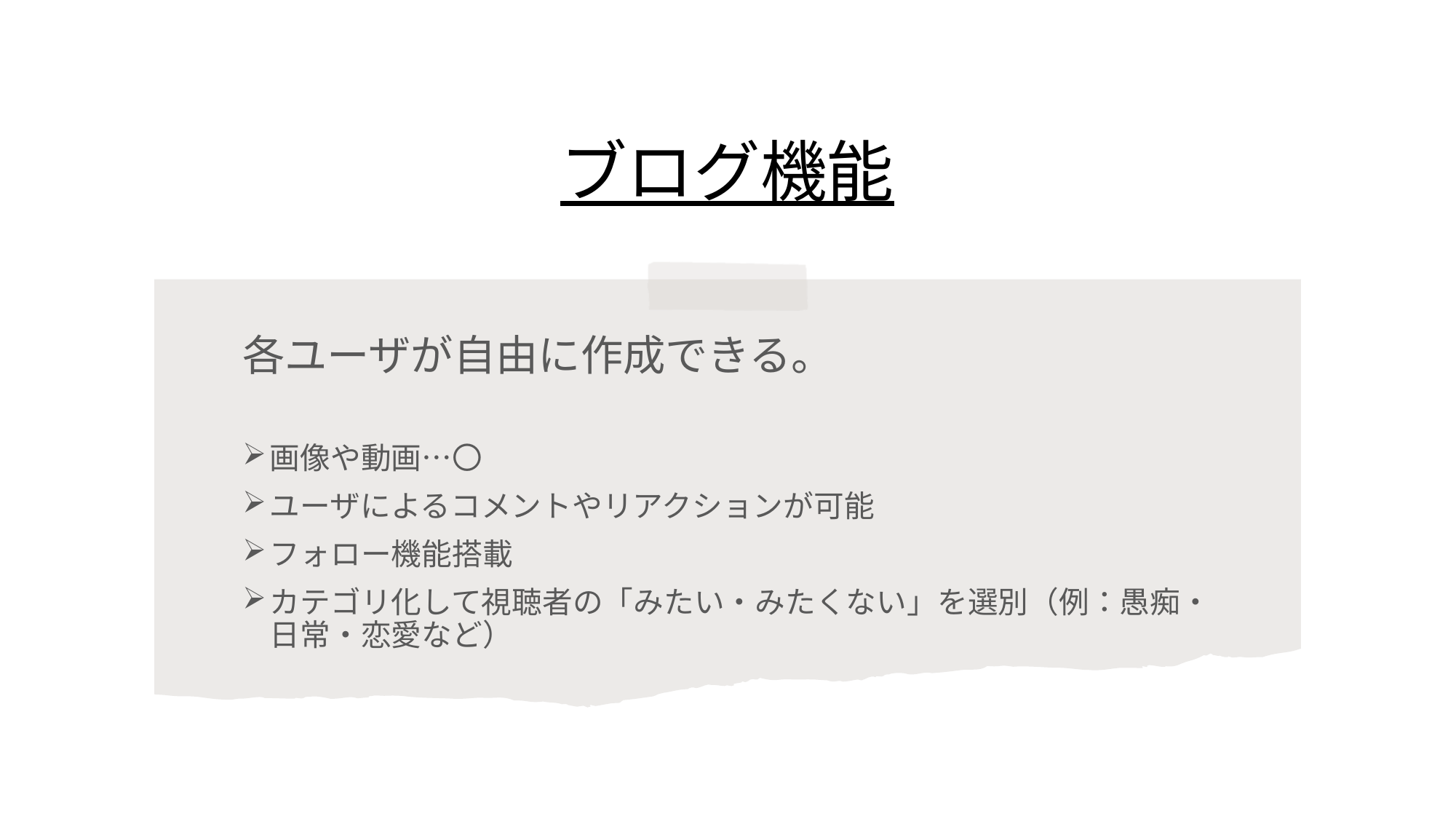

# ブログ機能

各ユーザが自由に作成できる。

画像や動画…〇
ユーザによるコメントやリアクションが可能
フォロー機能搭載
カテゴリ化して視聴者の「みたい・みたくない」を選別（例：愚痴・日常・恋愛など）